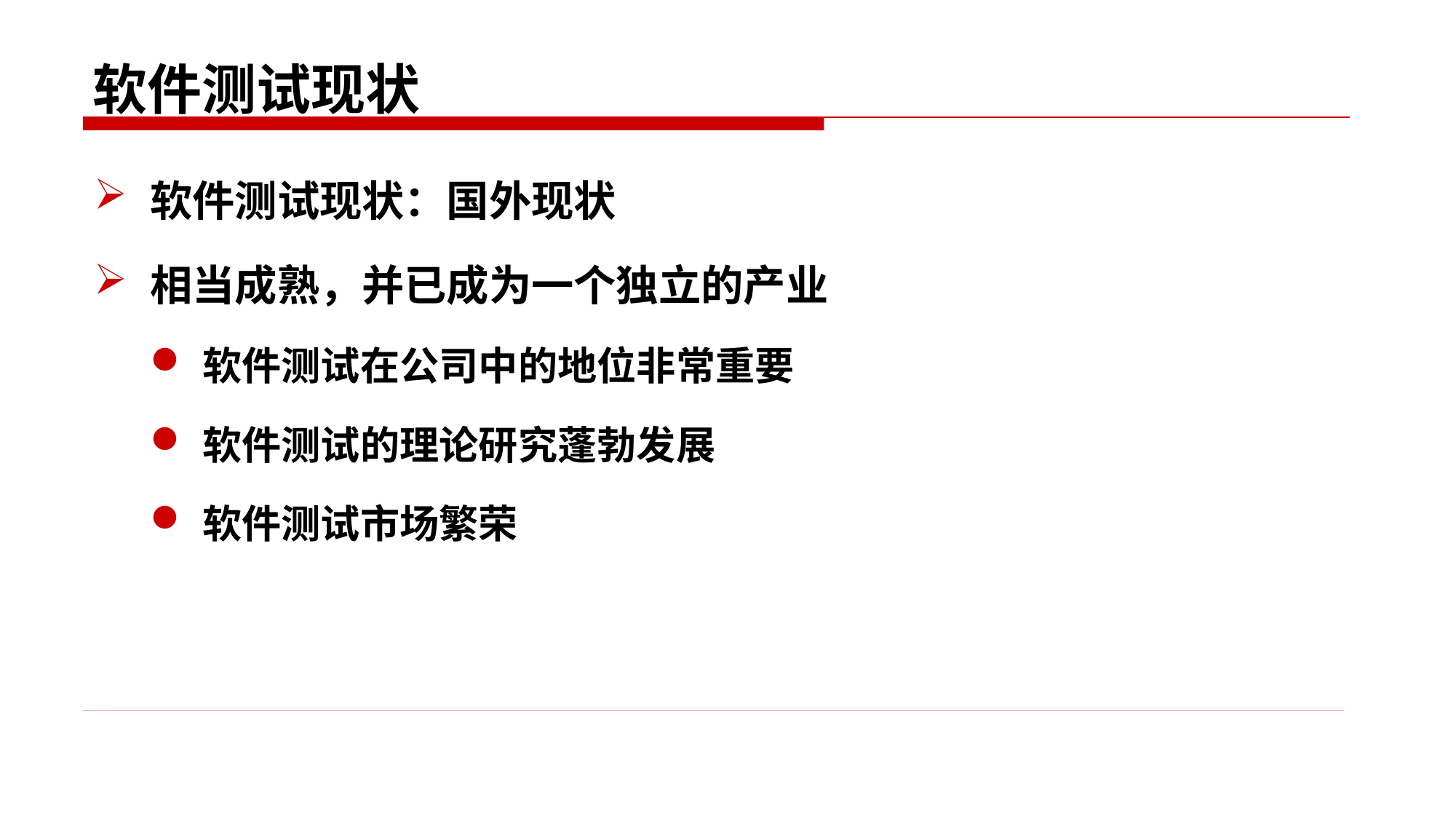

# 软件测试现状
软件测试现状：国外现状
相当成熟，并已成为一个独立的产业
软件测试在公司中的地位非常重要
软件测试的理论研究蓬勃发展
软件测试市场繁荣